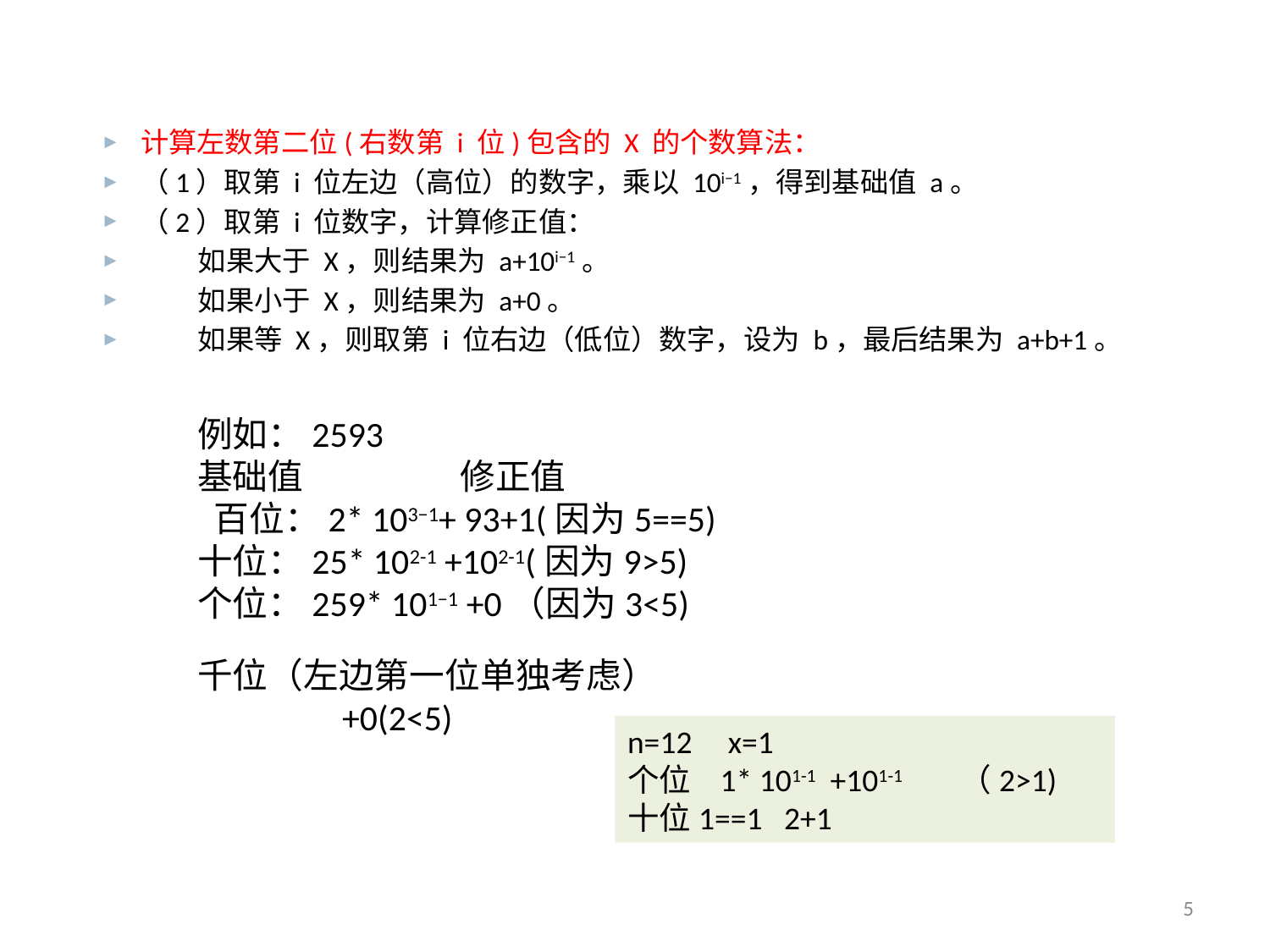

计算左数第二位(右数第 i 位)包含的 X 的个数算法：
（1）取第 i 位左边（高位）的数字，乘以 10i−1，得到基础值 a。
（2）取第 i 位数字，计算修正值：
        如果大于 X，则结果为 a+10i−1。
        如果小于 X，则结果为 a+0。
        如果等 X，则取第 i 位右边（低位）数字，设为 b，最后结果为 a+b+1。

例如：2593
基础值                    修正值
 百位：2* 103−1+ 93+1(因为5==5)
十位：25* 102-1 +102-1(因为9>5)
个位：259* 101−1 +0（因为3<5)

千位（左边第一位单独考虑）
                  +0(2<5)

n=12     x=1
个位   1* 101-1  +101-1           （2>1)
十位1==1   2+1
5